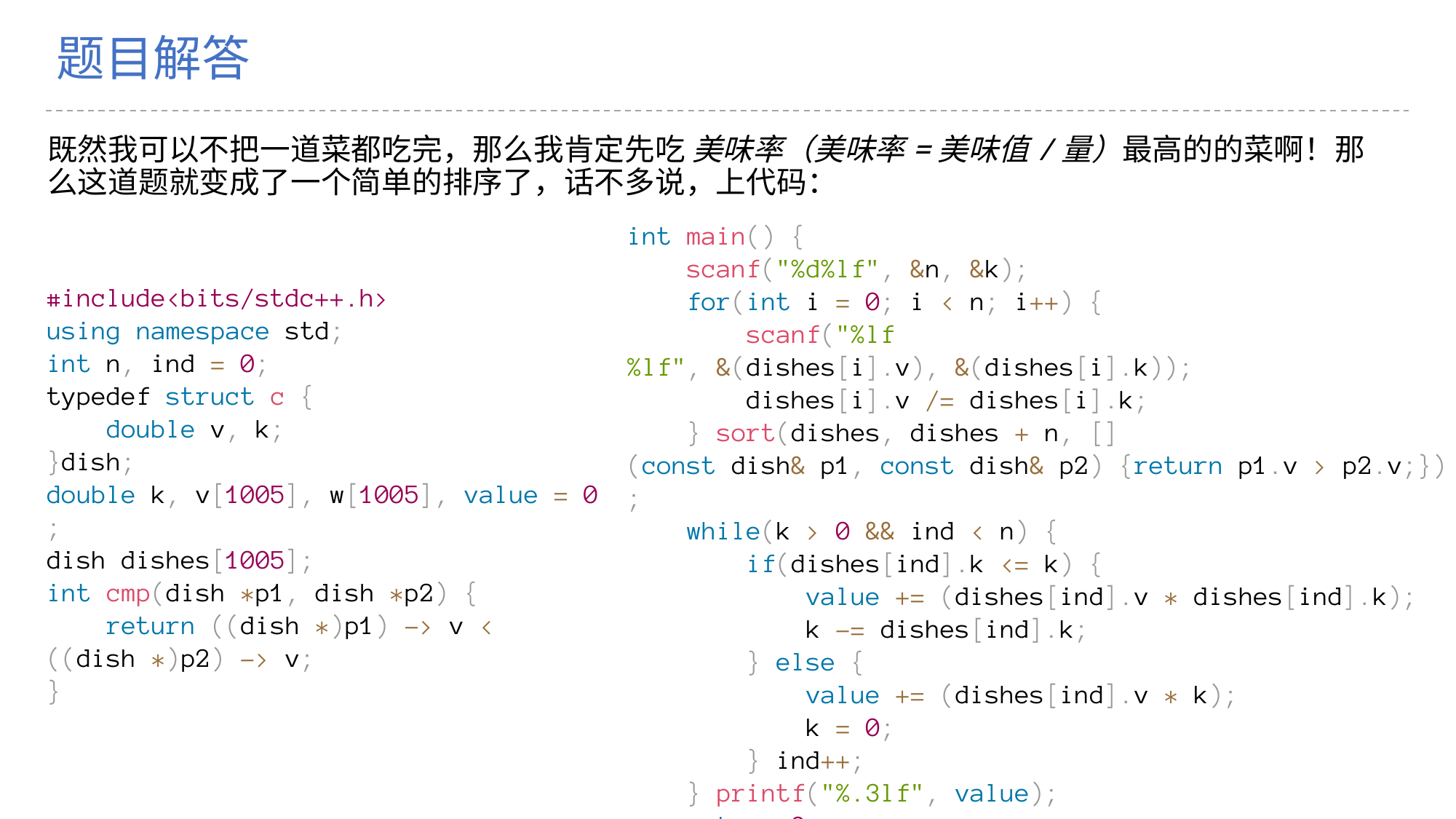

题目解答

既然我可以不把一道菜都吃完，那么我肯定先吃 美味率（美味率=美味值/量）最高的的菜啊！那么这道题就变成了一个简单的排序了，话不多说，上代码：
int main() {
    scanf("%d%lf", &n, &k);
    for(int i = 0; i < n; i++) {
        scanf("%lf%lf", &(dishes[i].v), &(dishes[i].k));
        dishes[i].v /= dishes[i].k;
    } sort(dishes, dishes + n, [](const dish& p1, const dish& p2) {return p1.v > p2.v;});
    while(k > 0 && ind < n) {
        if(dishes[ind].k <= k) {
            value += (dishes[ind].v * dishes[ind].k);
            k -= dishes[ind].k;
        } else {
            value += (dishes[ind].v * k);
            k = 0;
        } ind++;
    } printf("%.3lf", value);
    return 0;
}
#include<bits/stdc++.h>
using namespace std;
int n, ind = 0;
typedef struct c {
    double v, k;
}dish;
double k, v[1005], w[1005], value = 0;
dish dishes[1005];
int cmp(dish *p1, dish *p2) {
    return ((dish *)p1) -> v <
((dish *)p2) -> v;
}